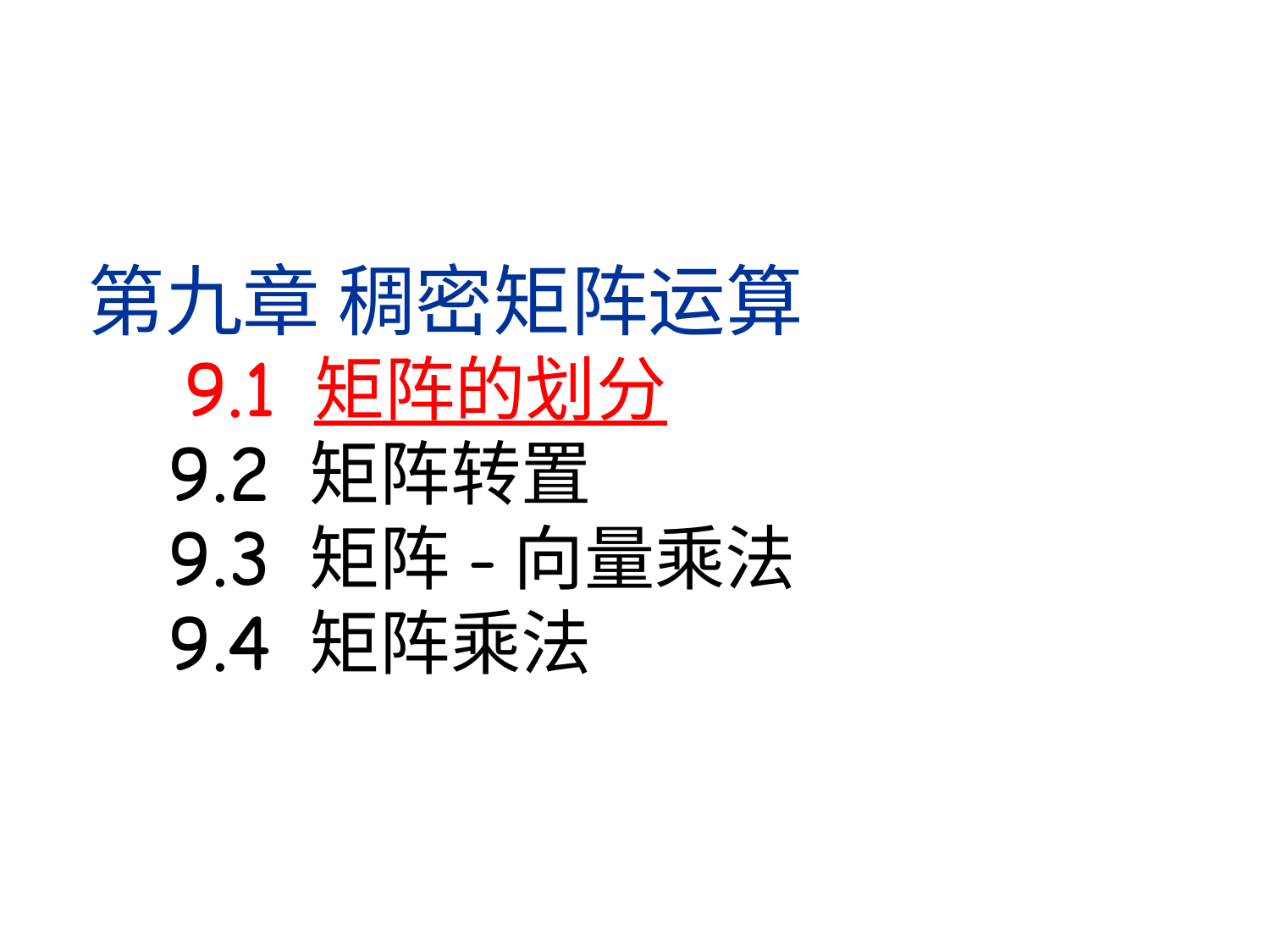

# 第九章 稠密矩阵运算 9.1 矩阵的划分 9.2 矩阵转置 9.3 矩阵-向量乘法 9.4 矩阵乘法